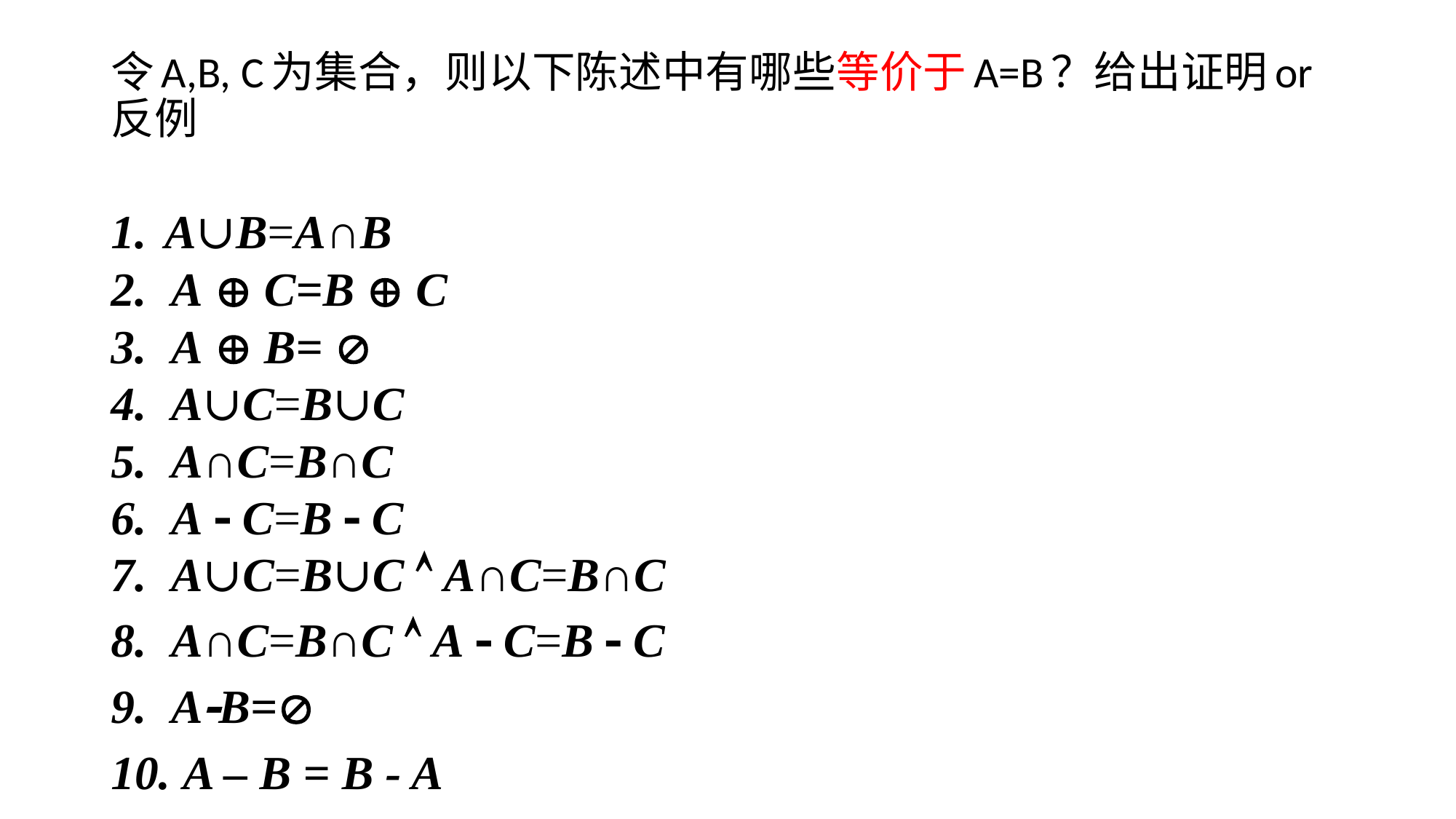

# 令A,B, C为集合，则以下陈述中有哪些等价于A=B？给出证明or反例

A∪B=A∩B
A ⊕ C=B ⊕ C
A ⊕ B= ∅
A∪C=B∪C
A∩C=B∩C
A − C=B − C
A∪C=B∪C ∧ A∩C=B∩C
A∩C=B∩C ∧ A − C=B − C
A−B=∅
 A – B = B - A